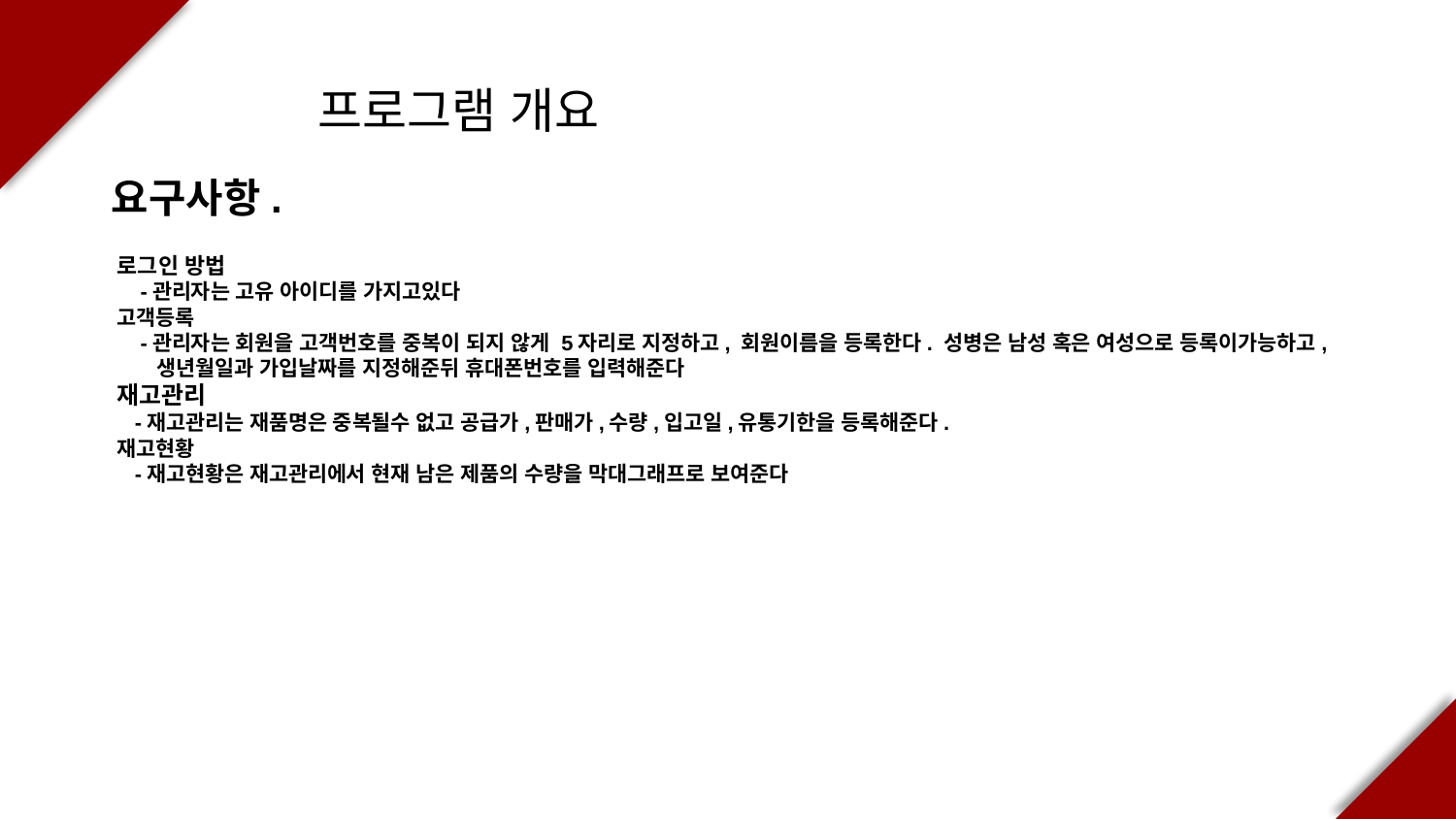

프로그램 개요

요구사항.
로그인 방법
    -관리자는 고유 아이디를 가지고있다
고객등록
    -관리자는 회원을 고객번호를 중복이 되지 않게 5자리로 지정하고, 회원이름을 등록한다. 성병은 남성 혹은 여성으로 등록이가능하고,
      생년월일과 가입날짜를 지정해준뒤 휴대폰번호를 입력해준다
재고관리
   -재고관리는 재품명은 중복될수 없고 공급가,판매가,수량,입고일,유통기한을 등록해준다.
재고현황
   -재고현황은 재고관리에서 현재 남은 제품의 수량을 막대그래프로 보여준다